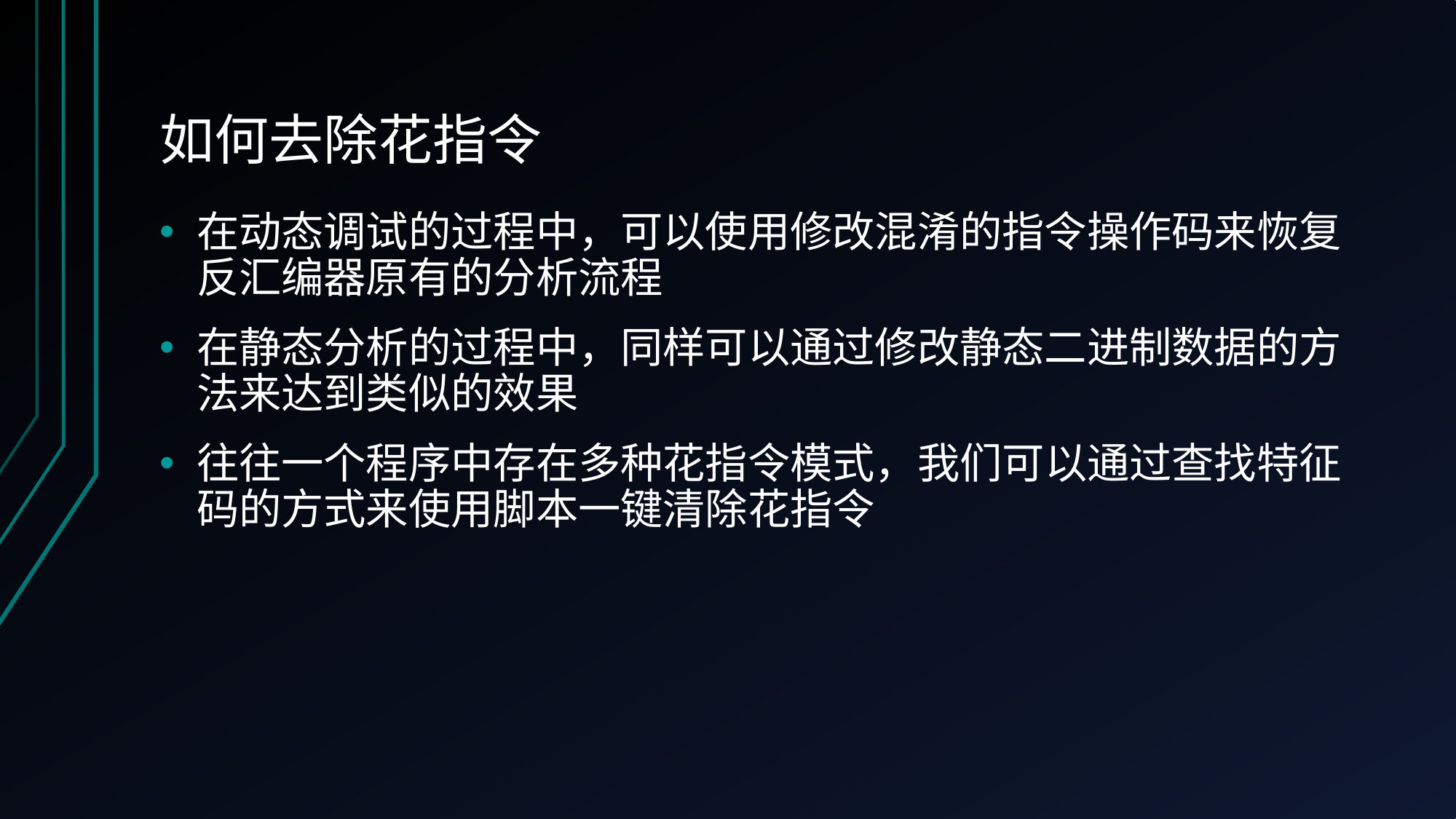

# 如何去除花指令
在动态调试的过程中，可以使用修改混淆的指令操作码来恢复反汇编器原有的分析流程
在静态分析的过程中，同样可以通过修改静态二进制数据的方法来达到类似的效果
往往一个程序中存在多种花指令模式，我们可以通过查找特征码的方式来使用脚本一键清除花指令